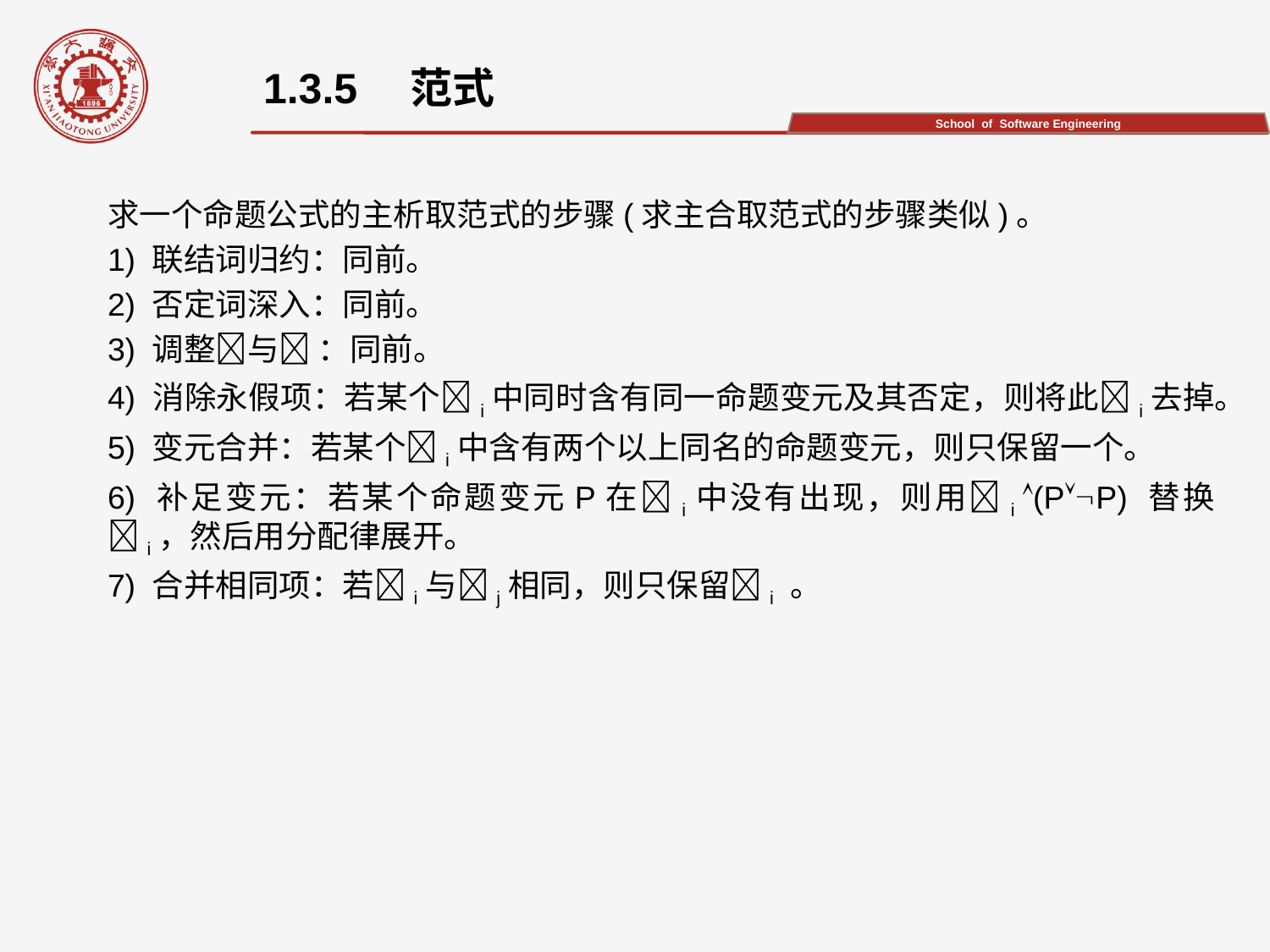

1.3.5　范式
求一个命题公式的主析取范式的步骤(求主合取范式的步骤类似)。
1) 联结词归约：同前。
2) 否定词深入：同前。
3) 调整∧与∨ ：同前。
4) 消除永假项：若某个αi中同时含有同一命题变元及其否定，则将此αi去掉。
5) 变元合并：若某个αi中含有两个以上同名的命题变元，则只保留一个。
6) 补足变元：若某个命题变元P在αi中没有出现，则用αi ∧(P∨¬P) 替换αi，然后用分配律展开。
7) 合并相同项：若αi与αj相同，则只保留αi 。